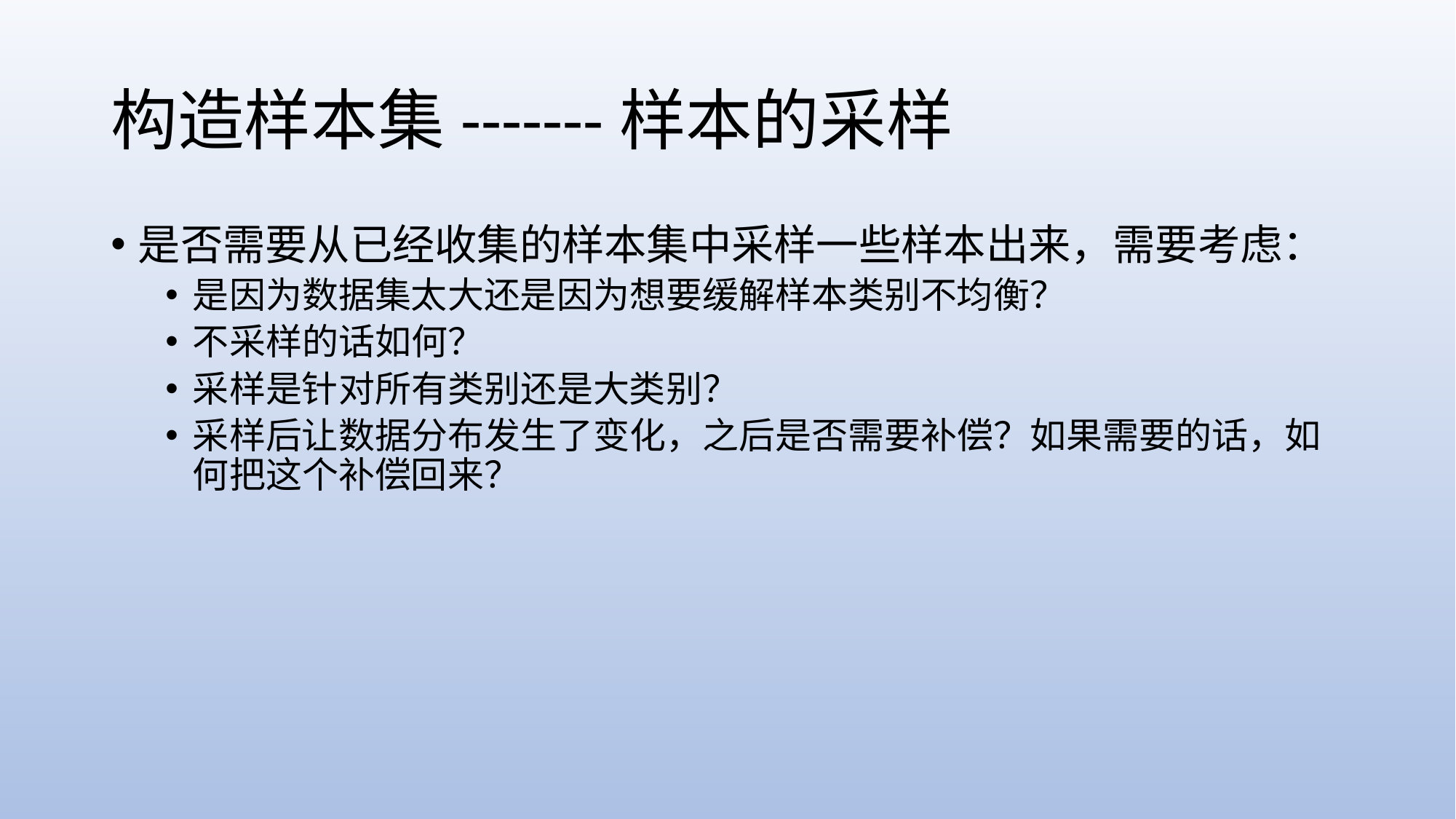

# 构造样本集-------样本的采样
是否需要从已经收集的样本集中采样一些样本出来，需要考虑：
是因为数据集太大还是因为想要缓解样本类别不均衡？
不采样的话如何？
采样是针对所有类别还是大类别？
采样后让数据分布发生了变化，之后是否需要补偿？如果需要的话，如何把这个补偿回来？